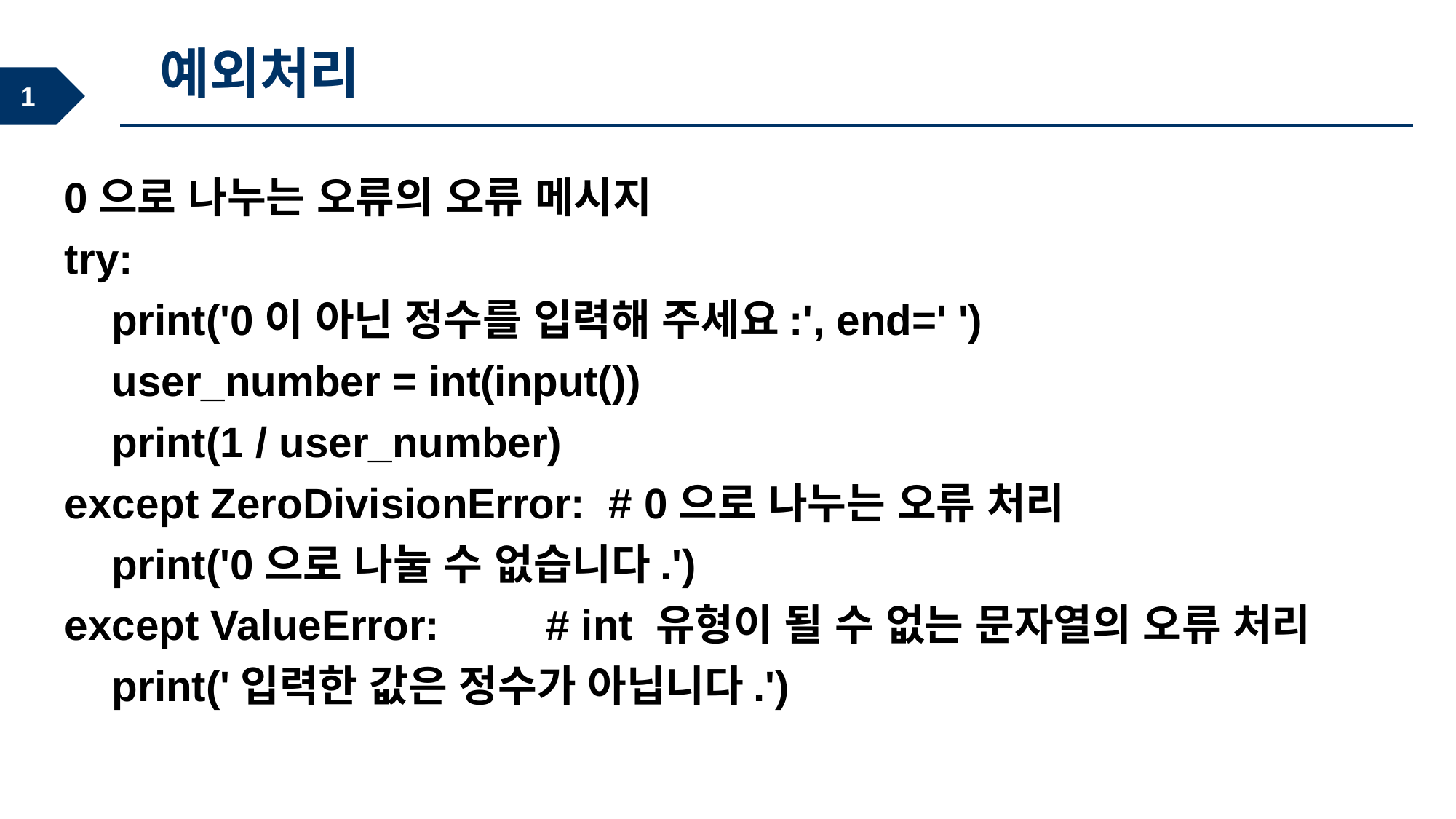

예외처리
0으로 나누는 오류의 오류 메시지
try:
    print('0이 아닌 정수를 입력해 주세요:', end=' ')
    user_number = int(input())
    print(1 / user_number)
except ZeroDivisionError:  # 0으로 나누는 오류 처리
    print('0으로 나눌 수 없습니다.')
except ValueError:         # int 유형이 될 수 없는 문자열의 오류 처리
    print('입력한 값은 정수가 아닙니다.')